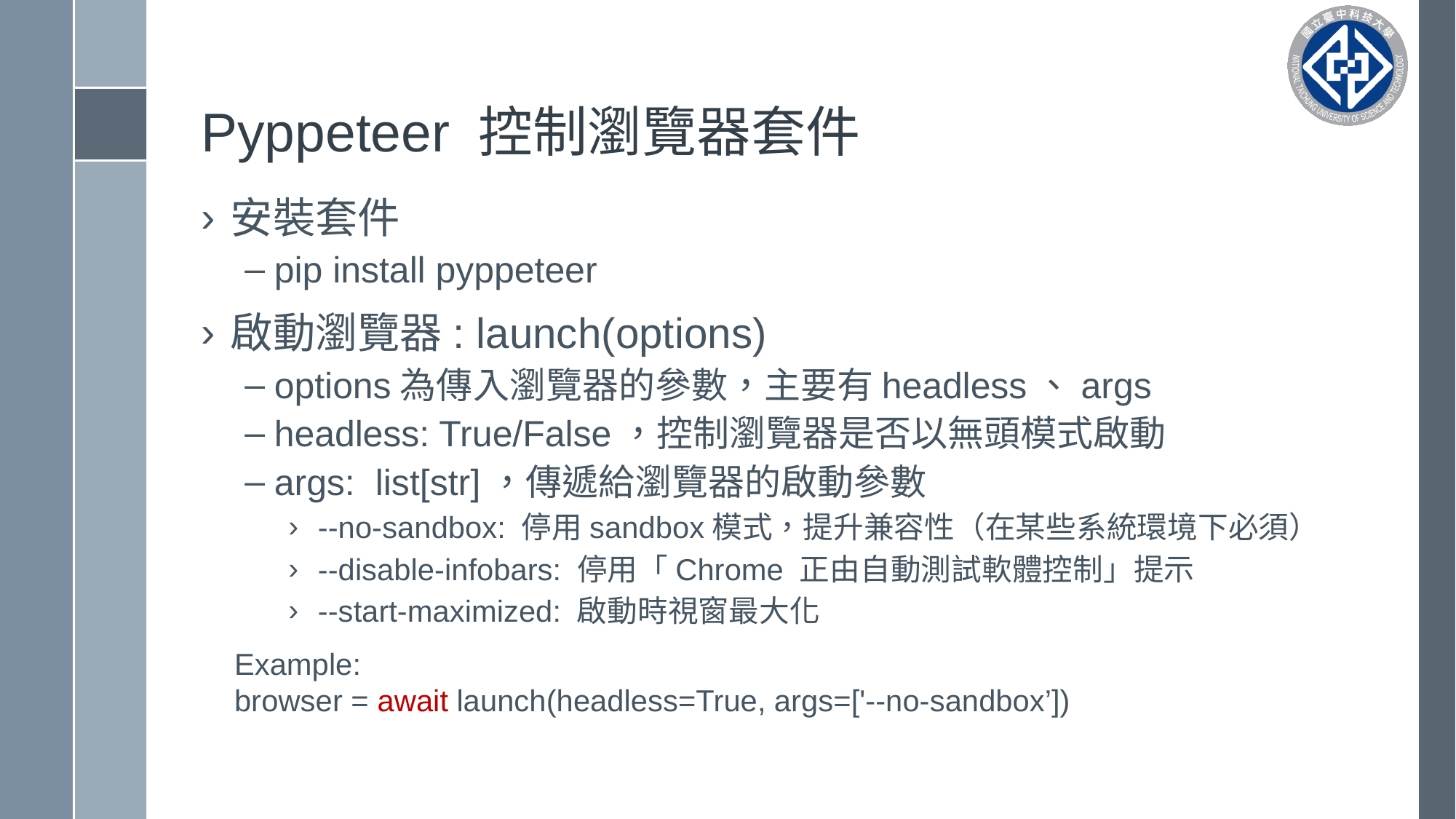

# Pyppeteer 控制瀏覽器套件
安裝套件
pip install pyppeteer
啟動瀏覽器: launch(options)
options為傳入瀏覽器的參數，主要有headless、args
headless: True/False，控制瀏覽器是否以無頭模式啟動
args:  list[str]，傳遞給瀏覽器的啟動參數
--no-sandbox: 停用sandbox模式，提升兼容性（在某些系統環境下必須）
--disable-infobars: 停用「Chrome 正由自動測試軟體控制」提示
--start-maximized: 啟動時視窗最大化
Example:
browser = await launch(headless=True, args=['--no-sandbox’])